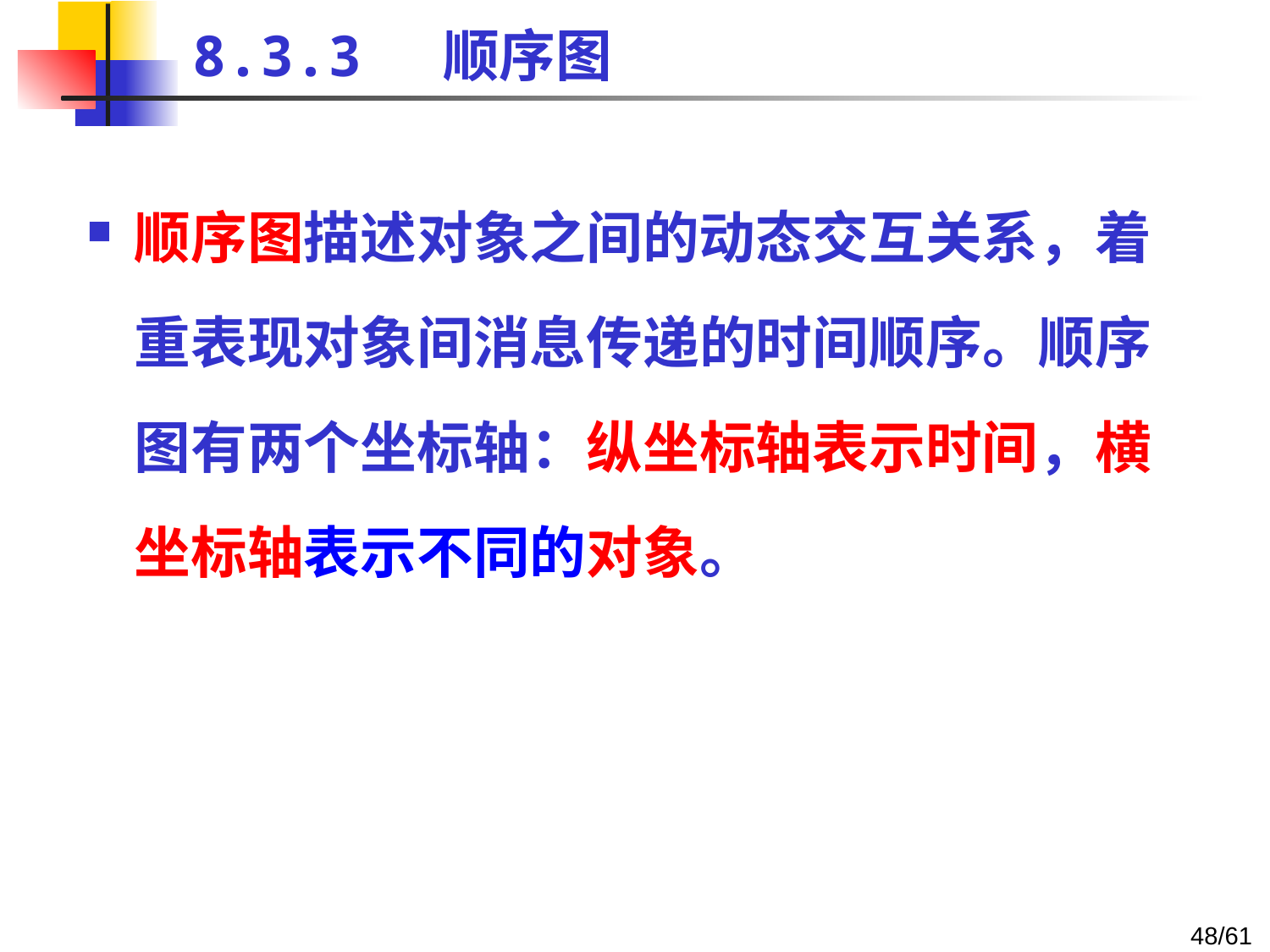

8.3.3  顺序图
顺序图描述对象之间的动态交互关系，着重表现对象间消息传递的时间顺序。顺序图有两个坐标轴：纵坐标轴表示时间，横坐标轴表示不同的对象。
48/61